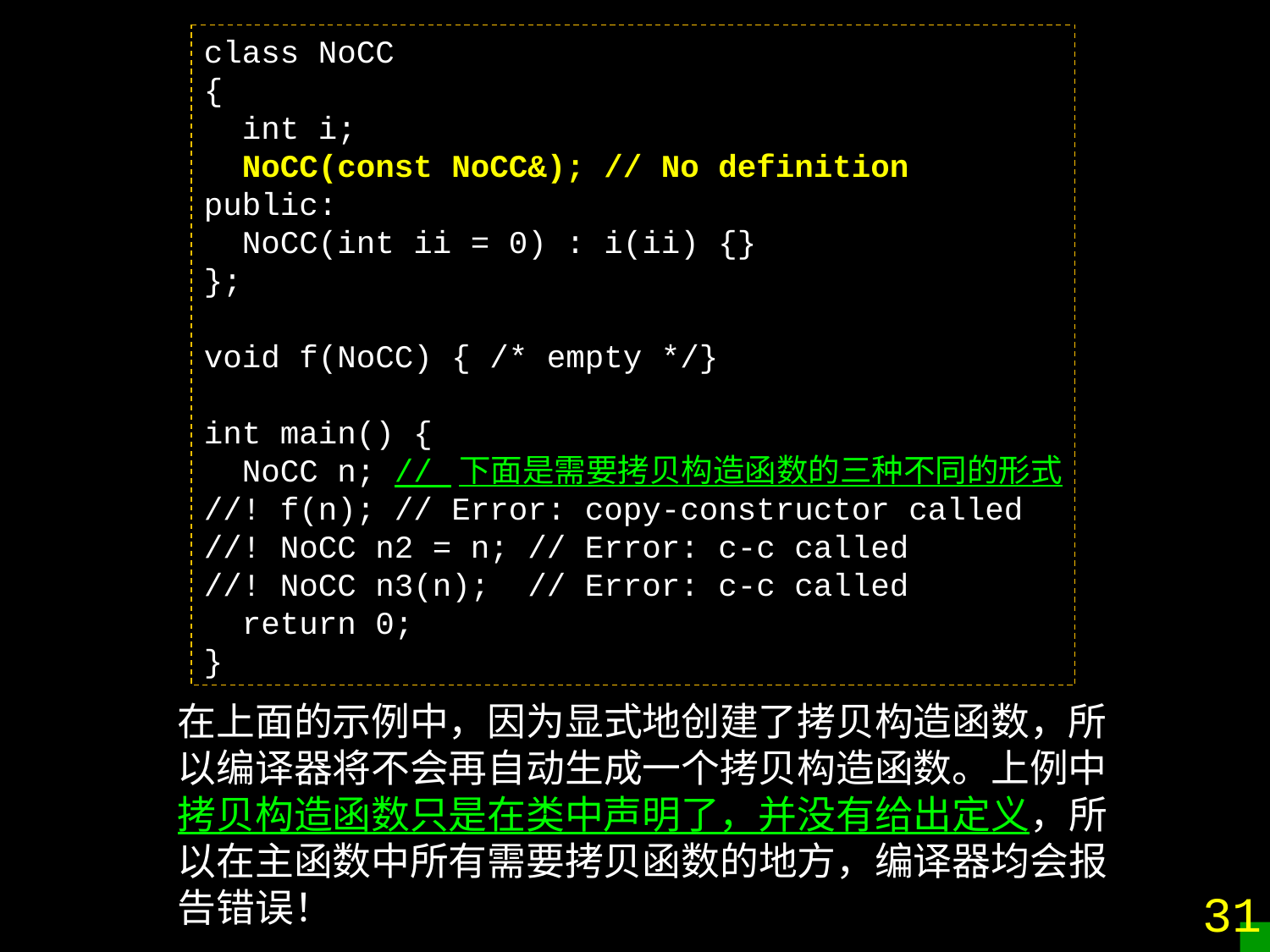

class NoCC
{
  int i;
  NoCC(const NoCC&); // No definition
public:
  NoCC(int ii = 0) : i(ii) {}
};

void f(NoCC) { /* empty */}

int main() {
  NoCC n; // 下面是需要拷贝构造函数的三种不同的形式
//! f(n); // Error: copy-constructor called
//! NoCC n2 = n; // Error: c-c called
//! NoCC n3(n);  // Error: c-c called
  return 0;
}
在上面的示例中，因为显式地创建了拷贝构造函数，所以编译器将不会再自动生成一个拷贝构造函数。上例中拷贝构造函数只是在类中声明了，并没有给出定义，所以在主函数中所有需要拷贝函数的地方，编译器均会报告错误！
31